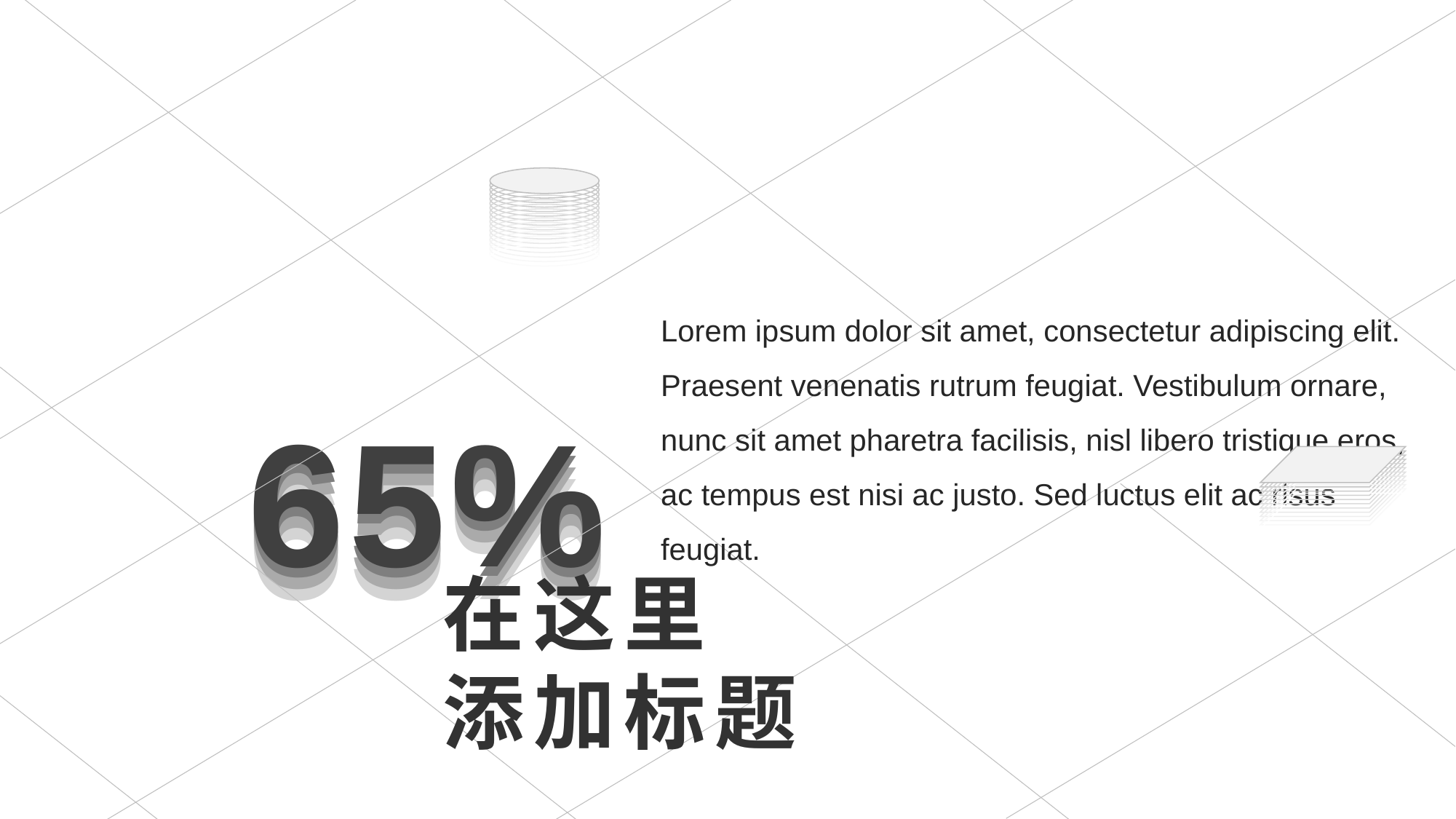

Lorem ipsum dolor sit amet, consectetur adipiscing elit. Praesent venenatis rutrum feugiat. Vestibulum ornare, nunc sit amet pharetra facilisis, nisl libero tristique eros, ac tempus est nisi ac justo. Sed luctus elit ac risus feugiat.
65%
65%
65%
65%

在这里
添加标题